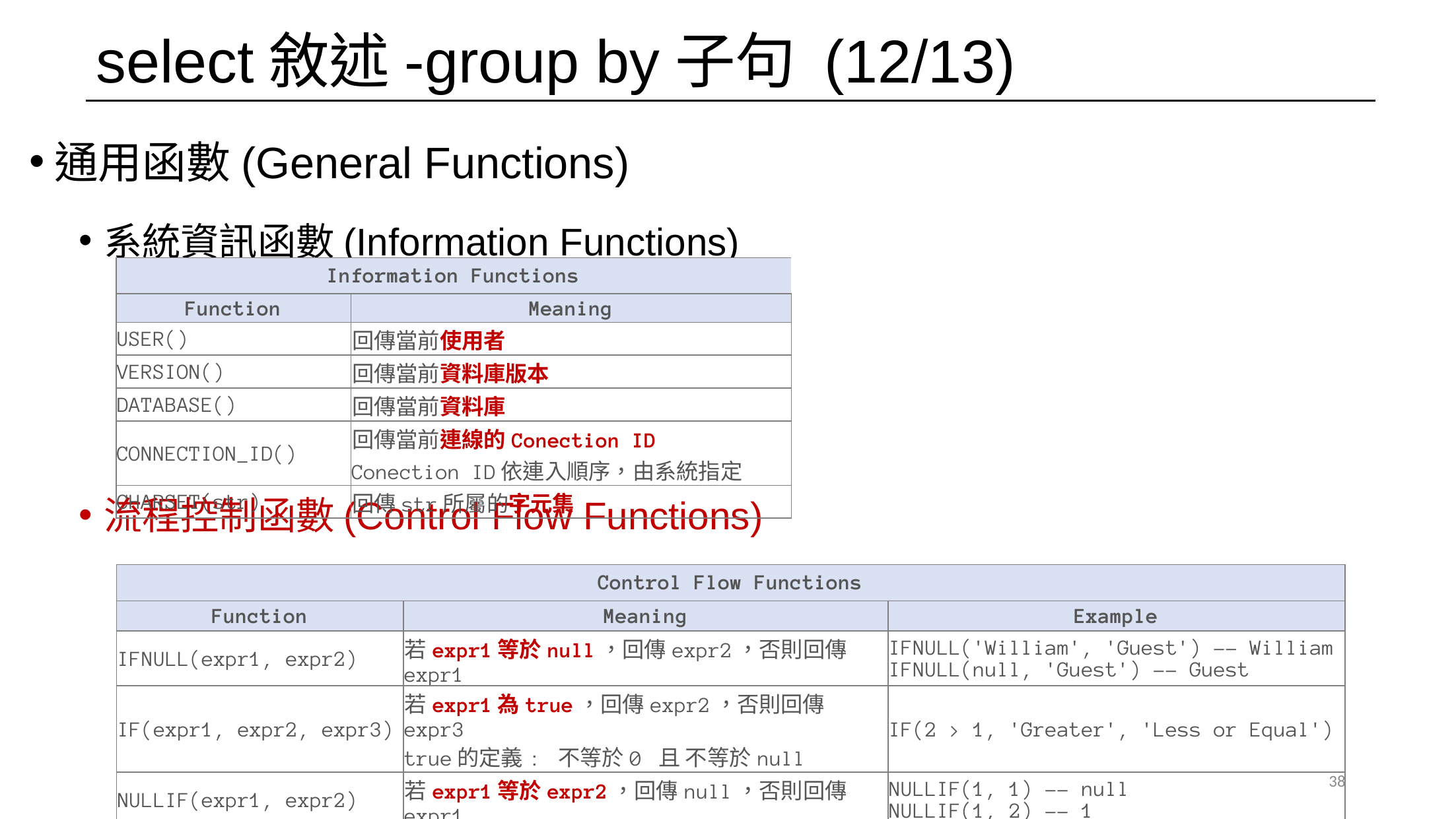

# select敘述-group by子句 (12/13)
通用函數(General Functions)
系統資訊函數(Information Functions)

流程控制函數(Control Flow Functions)

| Information Functions |  |
| --- | --- |
| Function | Meaning |
| USER() | 回傳當前使用者 |
| VERSION() | 回傳當前資料庫版本 |
| DATABASE() | 回傳當前資料庫 |
| CONNECTION\_ID() | 回傳當前連線的Conection ID Conection ID依連入順序，由系統指定 |
| CHARSET(str) | 回傳str所屬的字元集 |
| Control Flow Functions |  |  |
| --- | --- | --- |
| Function | Meaning | Example |
| IFNULL(expr1, expr2) | 若expr1等於null，回傳expr2，否則回傳expr1 | IFNULL('William', 'Guest') -- William IFNULL(null, 'Guest') -- Guest |
| IF(expr1, expr2, expr3) | 若expr1為true，回傳expr2，否則回傳expr3 true的定義: 不等於0 且 不等於null | IF(2 > 1, 'Greater', 'Less or Equal') |
| NULLIF(expr1, expr2) | 若expr1等於expr2，回傳null，否則回傳expr1 | NULLIF(1, 1) -- null NULLIF(1, 2) -- 1 |
38